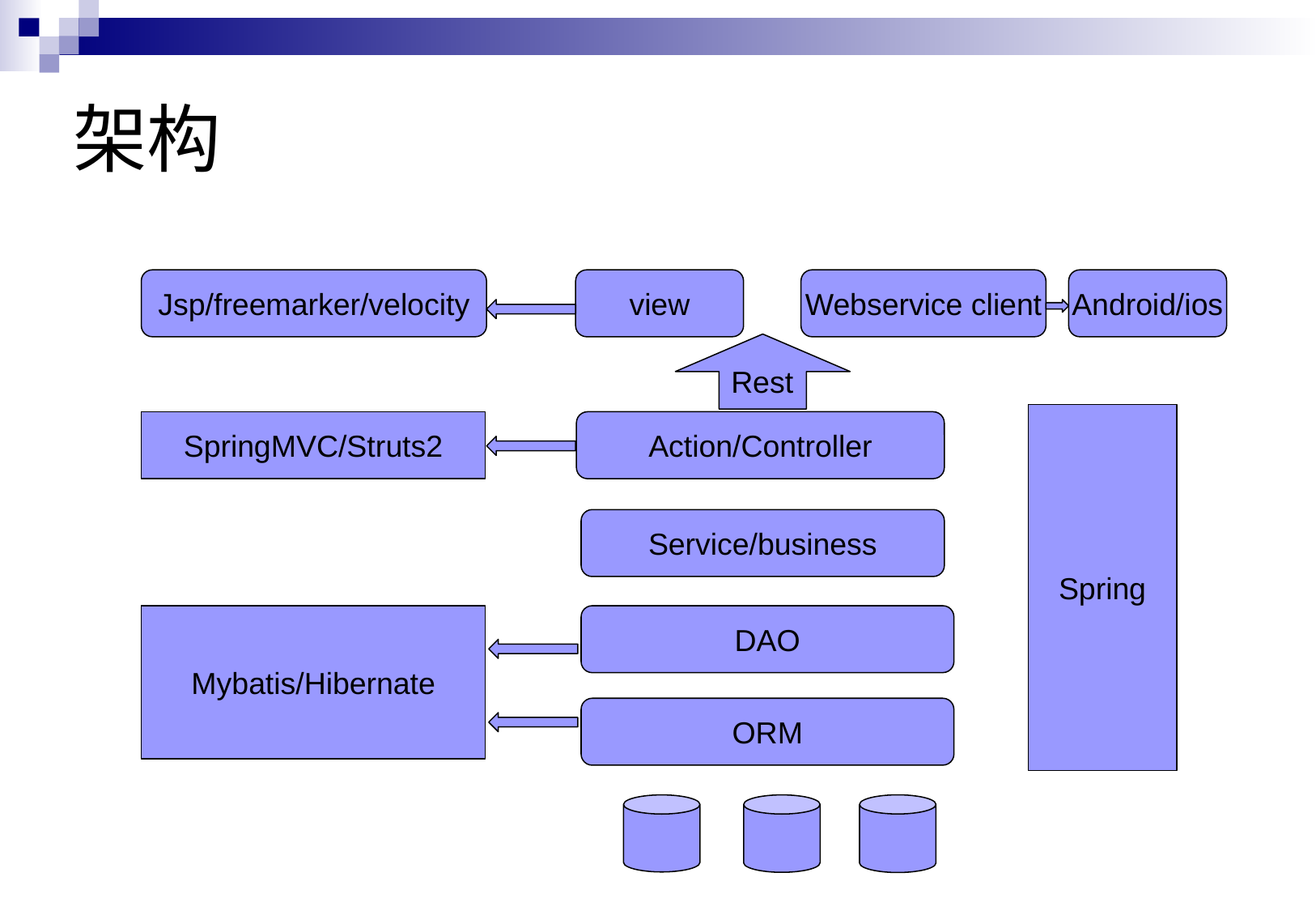

# 架构

Jsp/freemarker/velocity
Webservice client
Android/ios
view

Rest
Spring
SpringMVC/Struts2
Action/Controller

Service/business
Mybatis/Hibernate
DAO

ORM